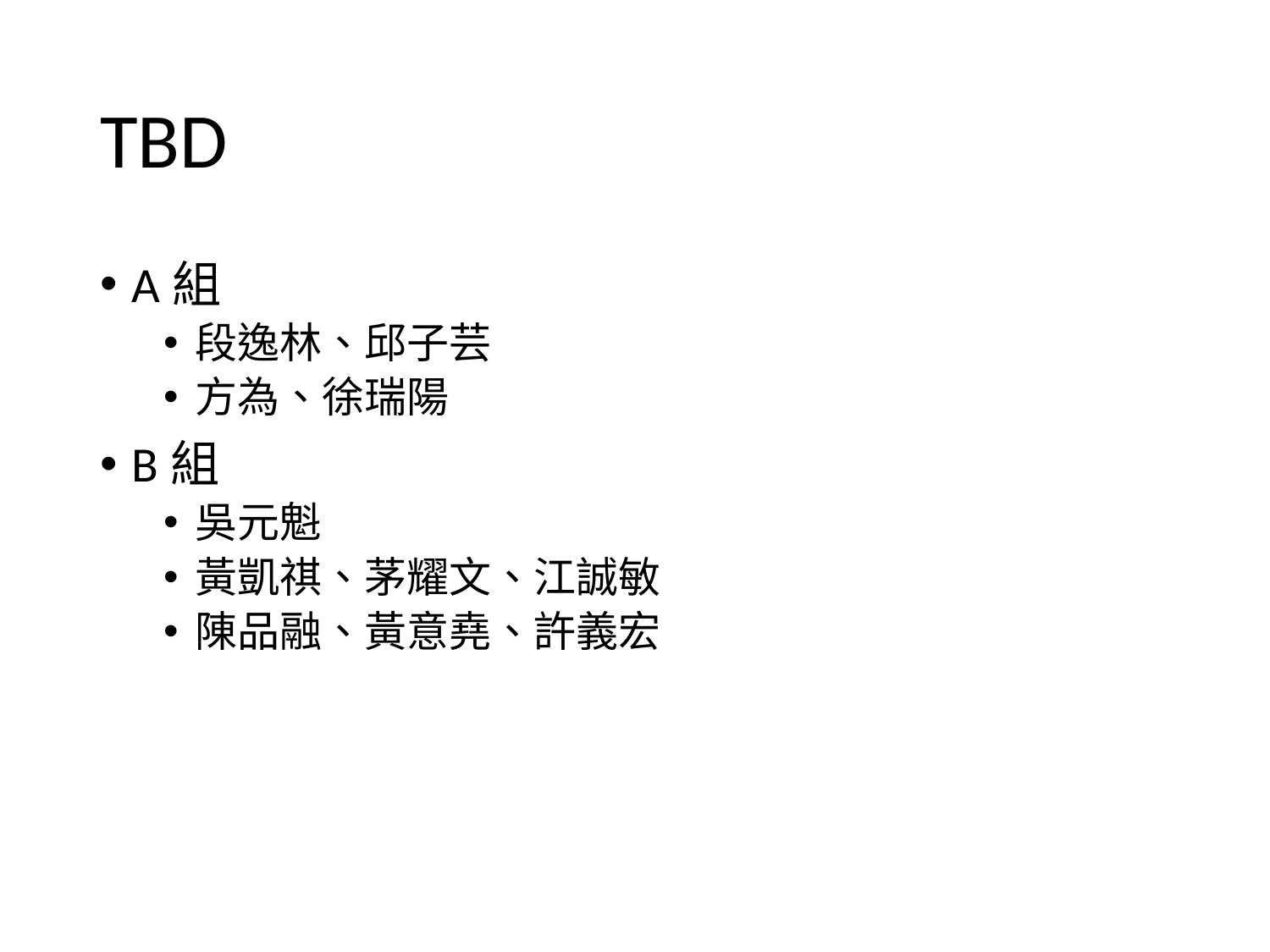

# TBD
A組
段逸林、邱子芸
方為、徐瑞陽
B組
吳元魁
黃凱祺、茅耀文、江誠敏
陳品融、黃意堯、許義宏